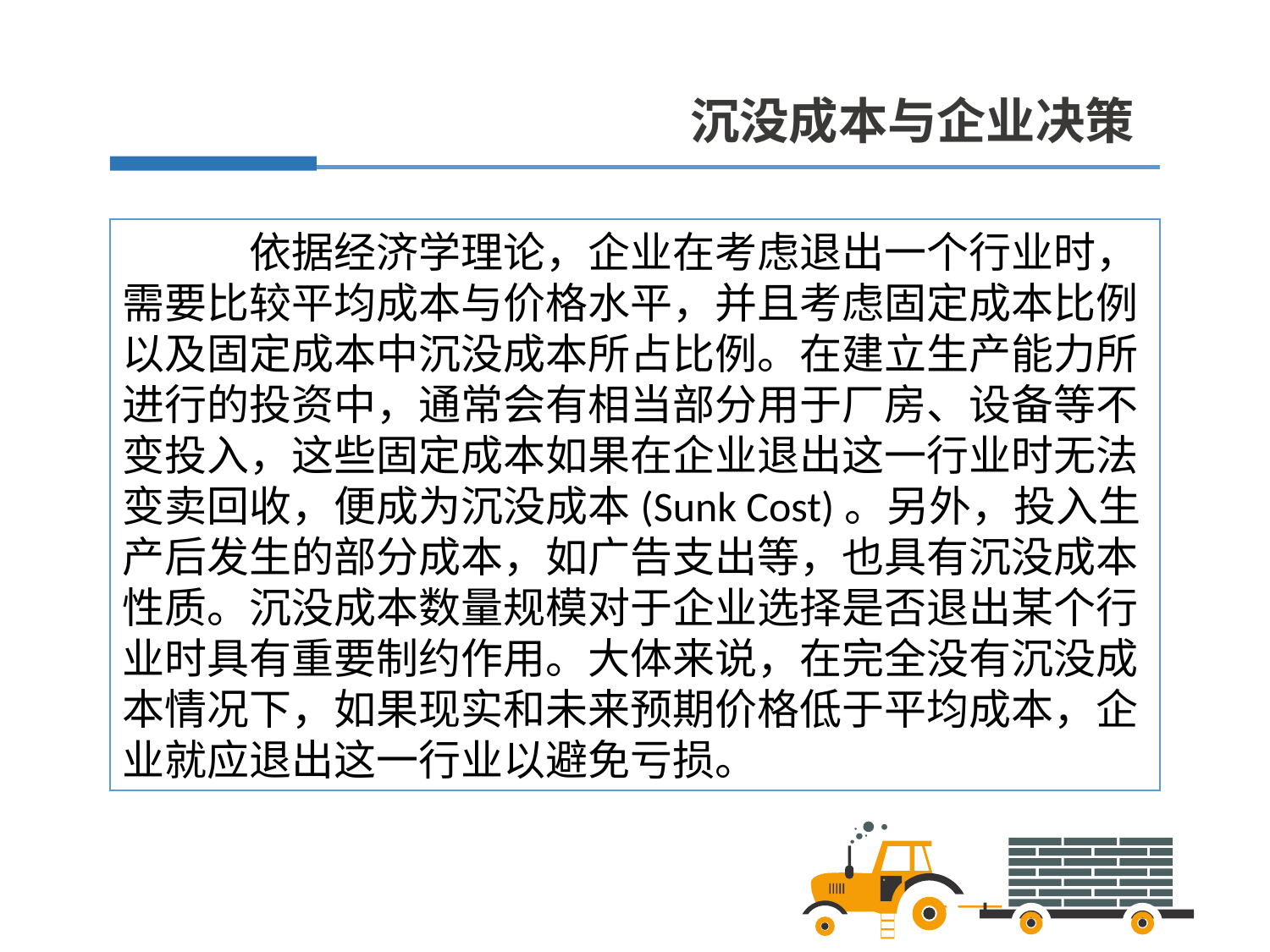

沉没成本与企业决策

	依据经济学理论，企业在考虑退出一个行业时，需要比较平均成本与价格水平，并且考虑固定成本比例以及固定成本中沉没成本所占比例。在建立生产能力所进行的投资中，通常会有相当部分用于厂房、设备等不变投入，这些固定成本如果在企业退出这一行业时无法变卖回收，便成为沉没成本(Sunk Cost)。另外，投入生产后发生的部分成本，如广告支出等，也具有沉没成本性质。沉没成本数量规模对于企业选择是否退出某个行业时具有重要制约作用。大体来说，在完全没有沉没成本情况下，如果现实和未来预期价格低于平均成本，企业就应退出这一行业以避免亏损。